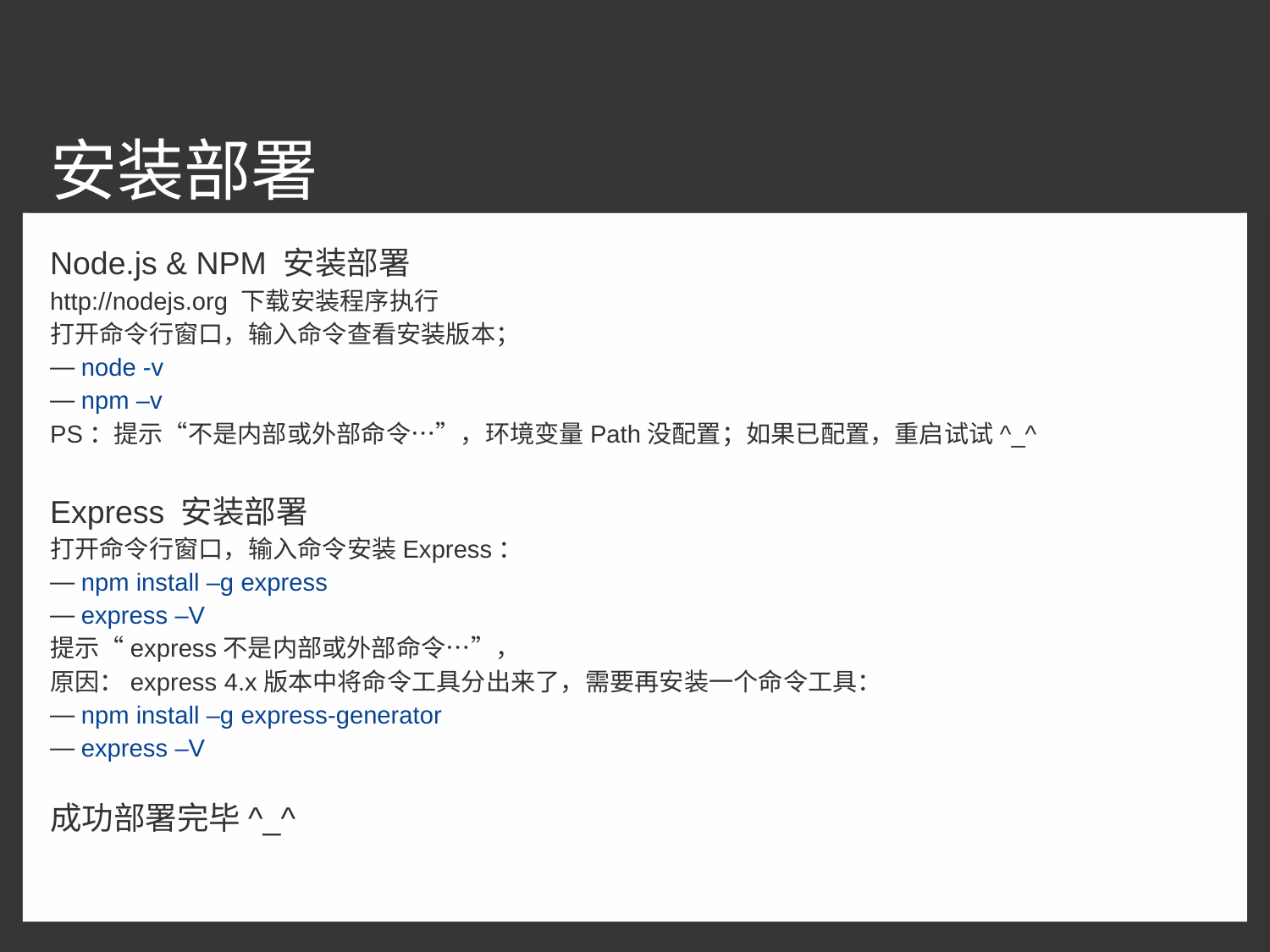

# 安装部署
Node.js & NPM 安装部署
http://nodejs.org 下载安装程序执行
打开命令行窗口，输入命令查看安装版本；
node -v
npm –v
PS：提示“不是内部或外部命令…”，环境变量Path没配置；如果已配置，重启试试^_^

Express 安装部署
打开命令行窗口，输入命令安装Express：
npm install –g express
express –V
提示“express不是内部或外部命令…”，
原因：express 4.x版本中将命令工具分出来了，需要再安装一个命令工具：
npm install –g express-generator
express –V

成功部署完毕^_^